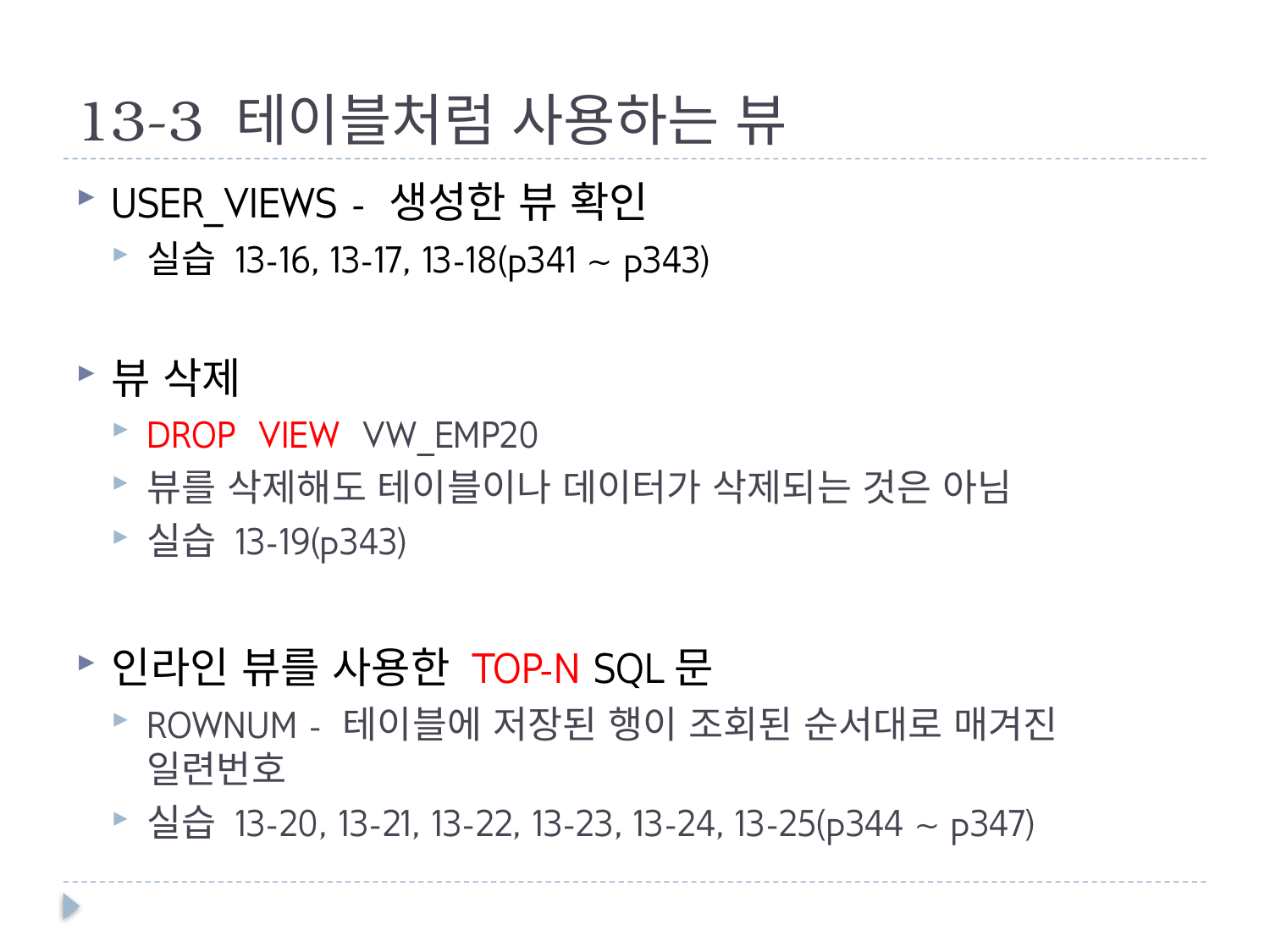

# 13-3 테이블처럼 사용하는 뷰
USER_VIEWS - 생성한 뷰 확인
실습 13-16, 13-17, 13-18(p341 ~ p343)

뷰 삭제
DROP  VIEW  VW_EMP20
뷰를 삭제해도 테이블이나 데이터가 삭제되는 것은 아님
실습 13-19(p343)

인라인 뷰를 사용한 TOP-N SQL문
ROWNUM - 테이블에 저장된 행이 조회된 순서대로 매겨진 일련번호
실습 13-20, 13-21, 13-22, 13-23, 13-24, 13-25(p344 ~ p347)